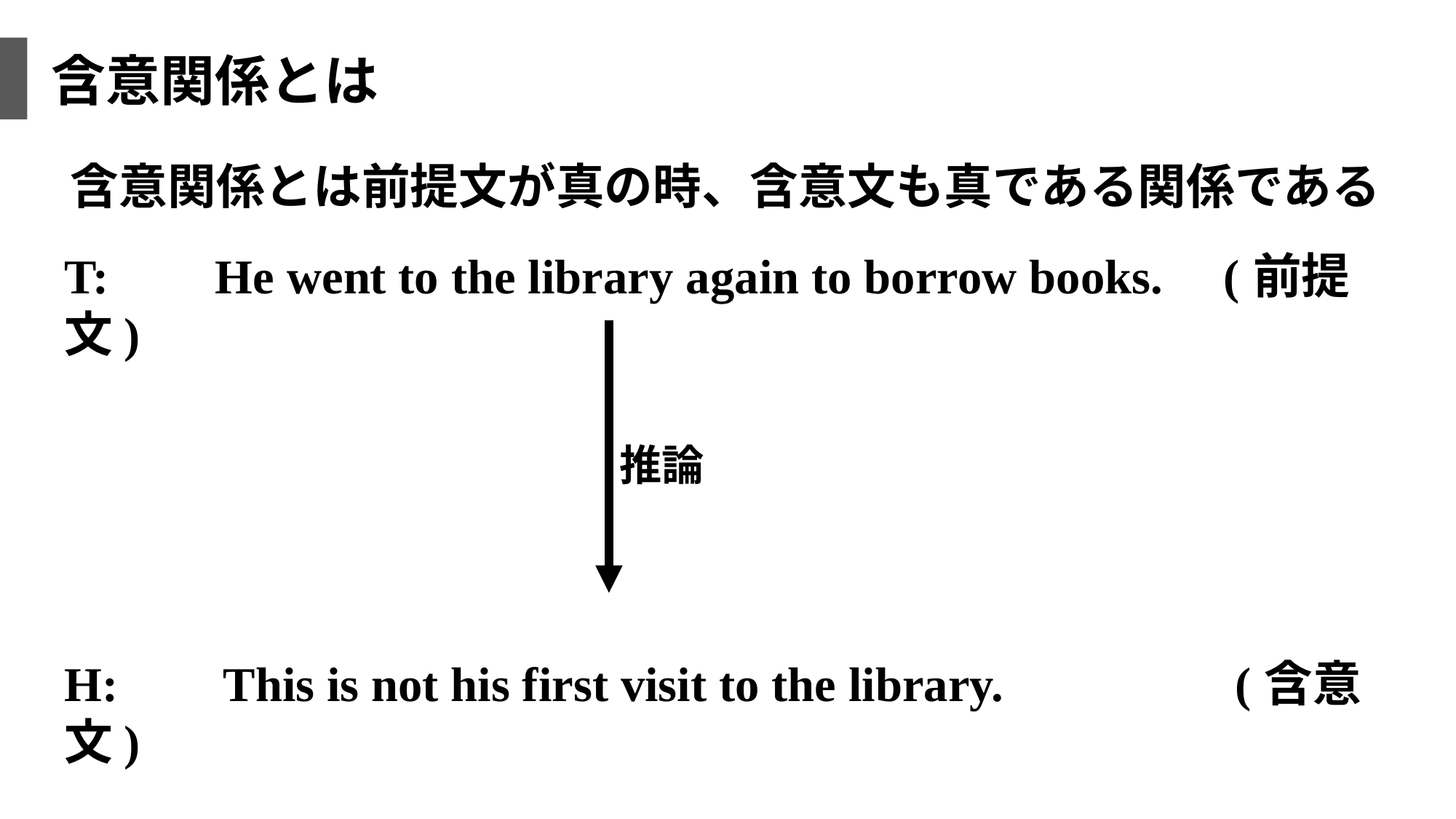

含意関係とは
含意関係とは前提文が真の時、含意文も真である関係である
T:　   He went to the library again to borrow books.     (前提文)

H:　   This is not his first visit to the library.                   (含意文)
推論